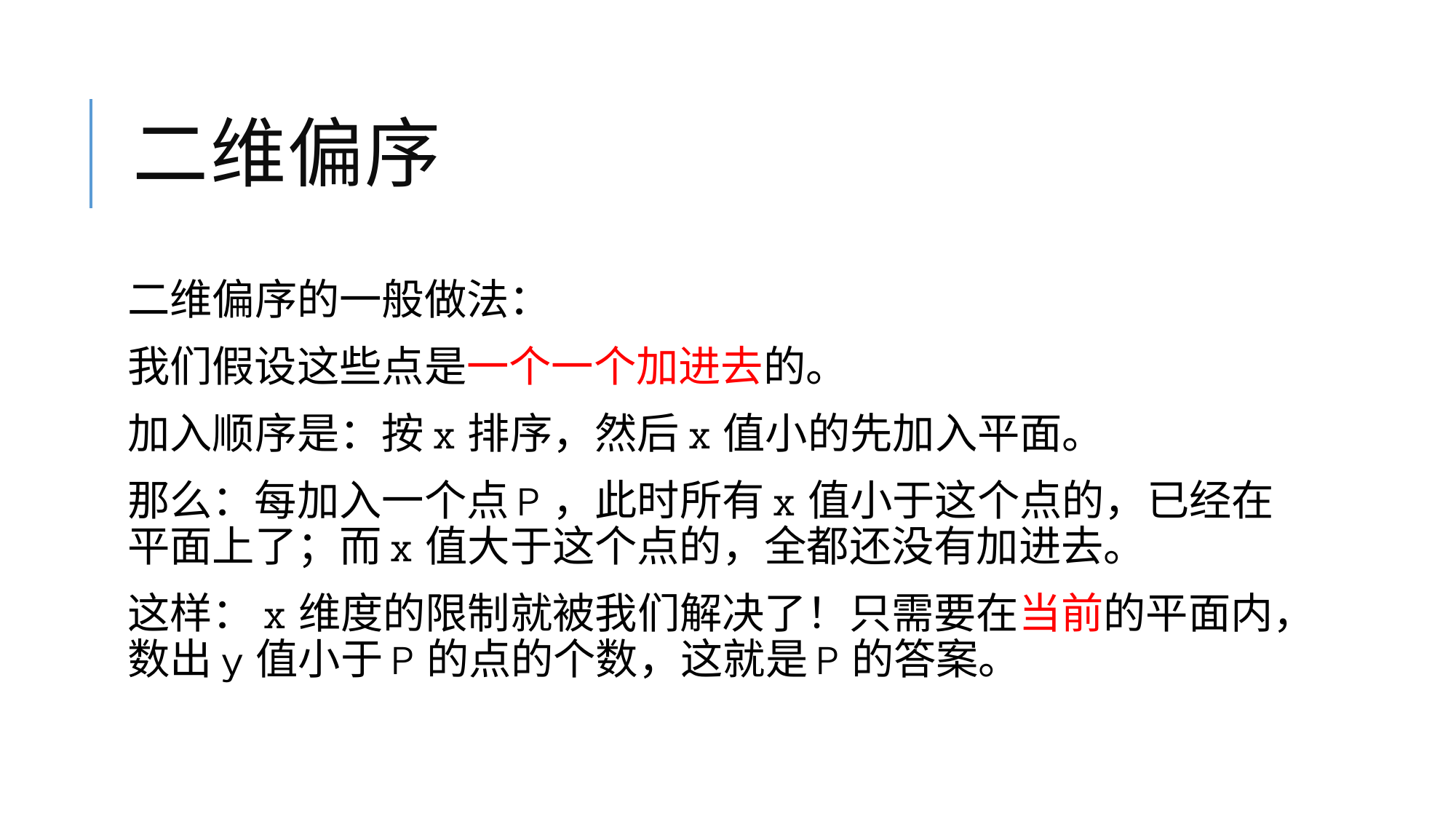

# 二维偏序
二维偏序的一般做法：
我们假设这些点是一个一个加进去的。
加入顺序是：按x排序，然后x值小的先加入平面。
那么：每加入一个点P，此时所有x值小于这个点的，已经在平面上了；而x值大于这个点的，全都还没有加进去。
这样：x维度的限制就被我们解决了！只需要在当前的平面内，数出y值小于P的点的个数，这就是P的答案。